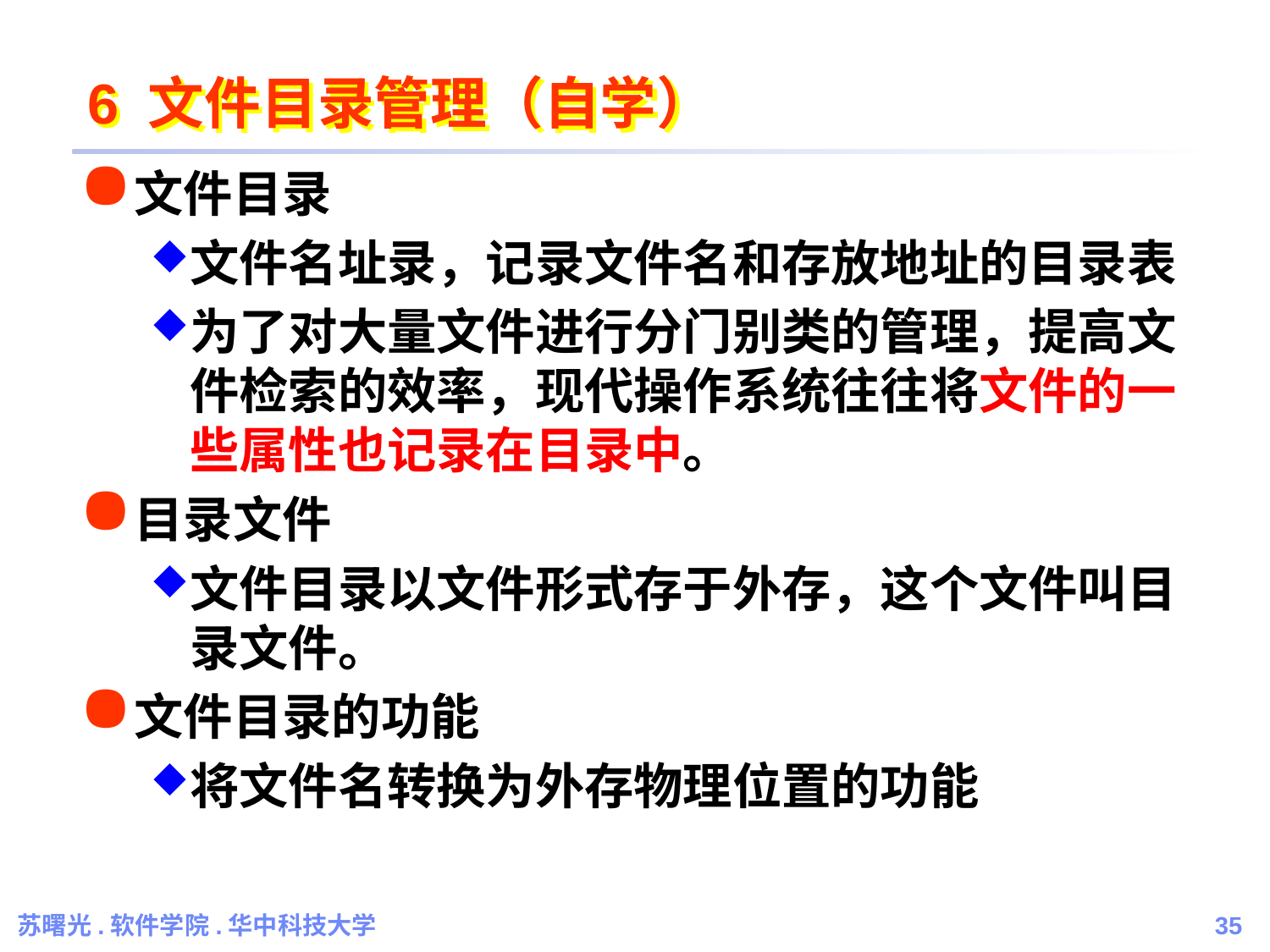

# 6 文件目录管理（自学）
文件目录
文件名址录，记录文件名和存放地址的目录表
为了对大量文件进行分门别类的管理，提高文件检索的效率，现代操作系统往往将文件的一些属性也记录在目录中。
目录文件
文件目录以文件形式存于外存，这个文件叫目录文件。
文件目录的功能
将文件名转换为外存物理位置的功能
苏曙光.软件学院.华中科技大学
35